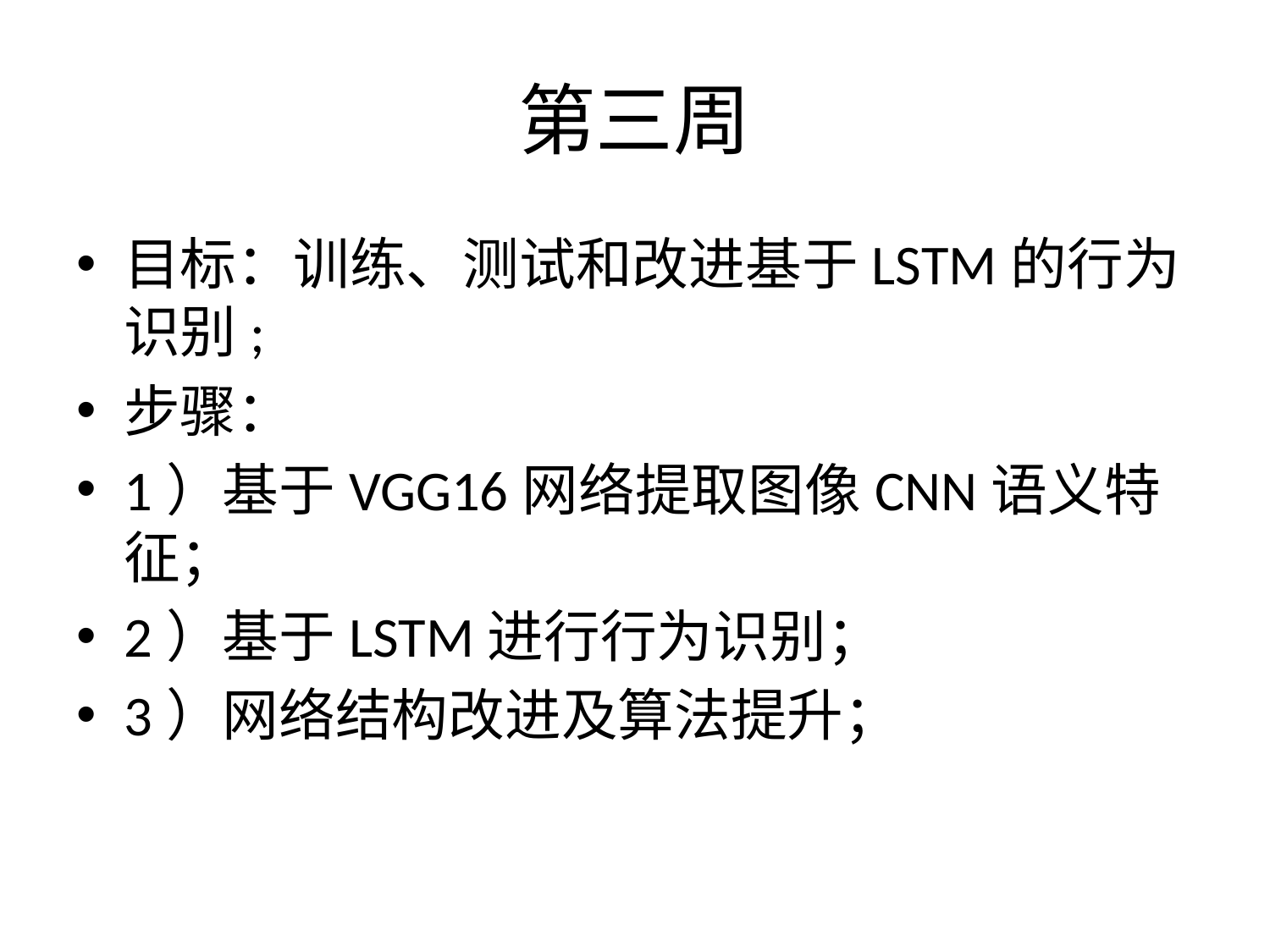

# 第三周
目标：训练、测试和改进基于LSTM的行为识别;
步骤：
1）基于VGG16网络提取图像CNN语义特征；
2）基于LSTM进行行为识别；
3）网络结构改进及算法提升；